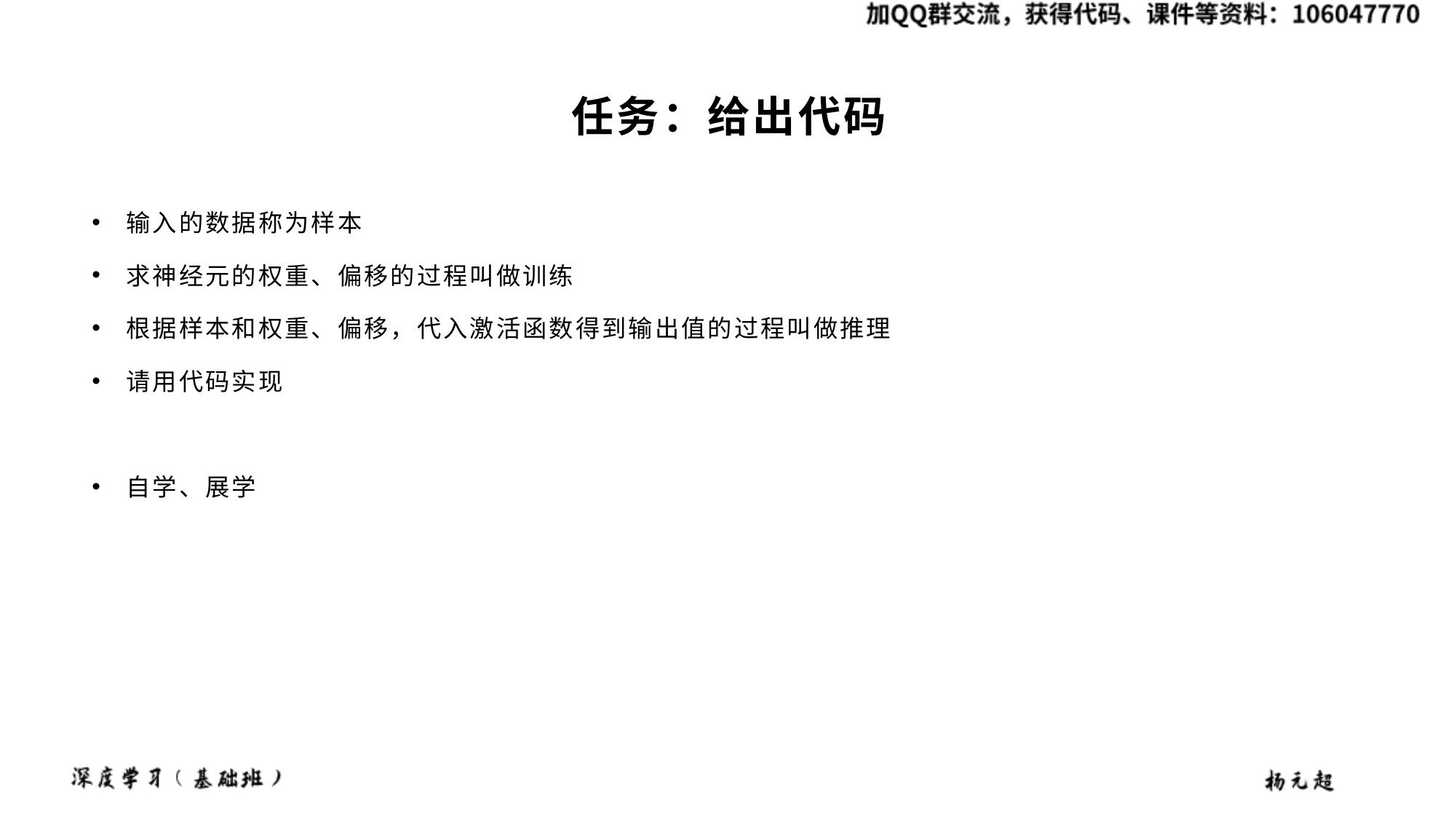

# 任务：给出代码
输入的数据称为样本
求神经元的权重、偏移的过程叫做训练
根据样本和权重、偏移，代入激活函数得到输出值的过程叫做推理
请用代码实现

自学、展学